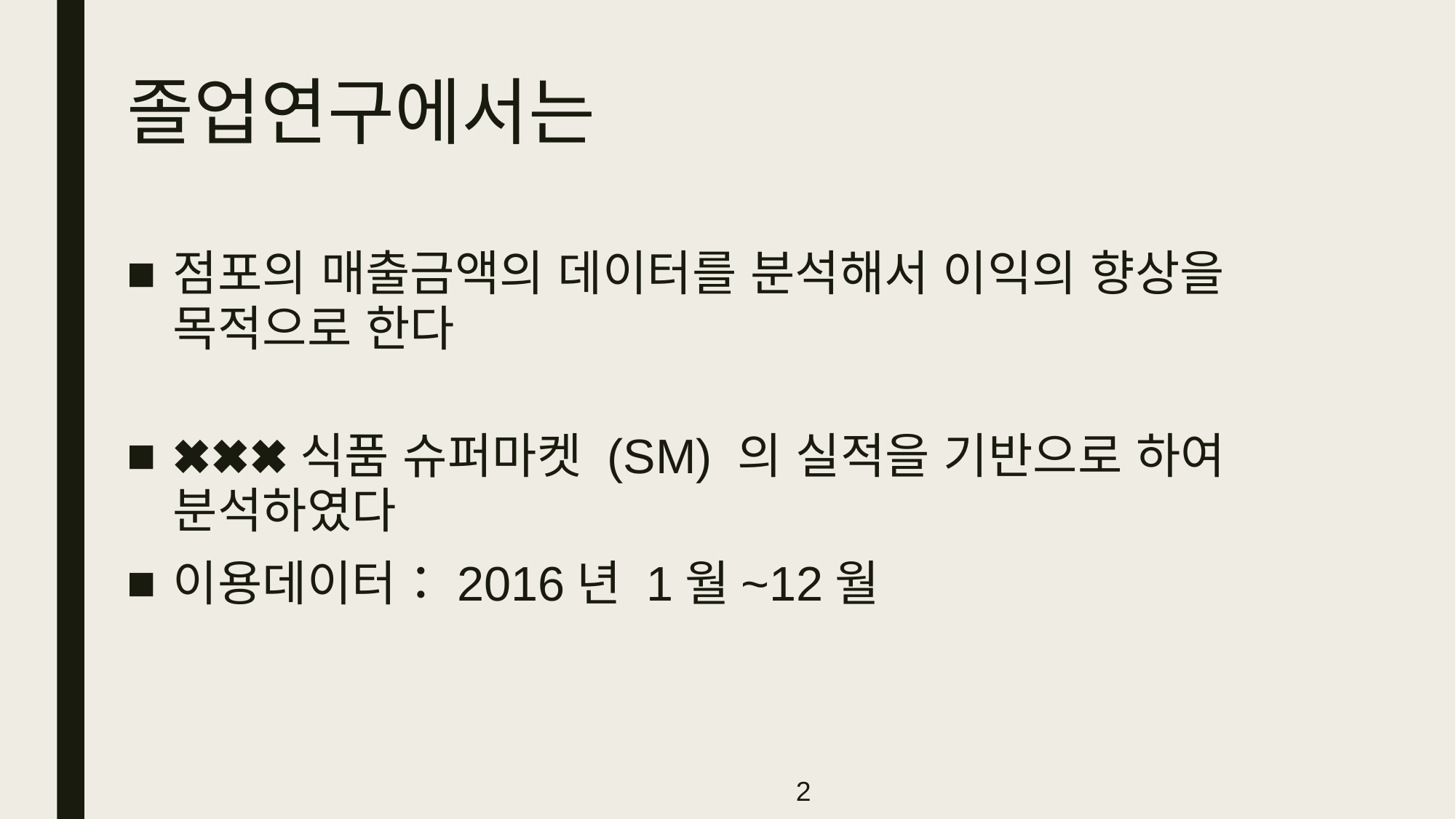

# 졸업연구에서는

점포의 매출금액의 데이터를 분석해서 이익의 향상을 목적으로 한다

✖✖✖식품 슈퍼마켓 (SM) 의 실적을 기반으로 하여 분석하였다
이용데이터：2016년 1월~12월

2